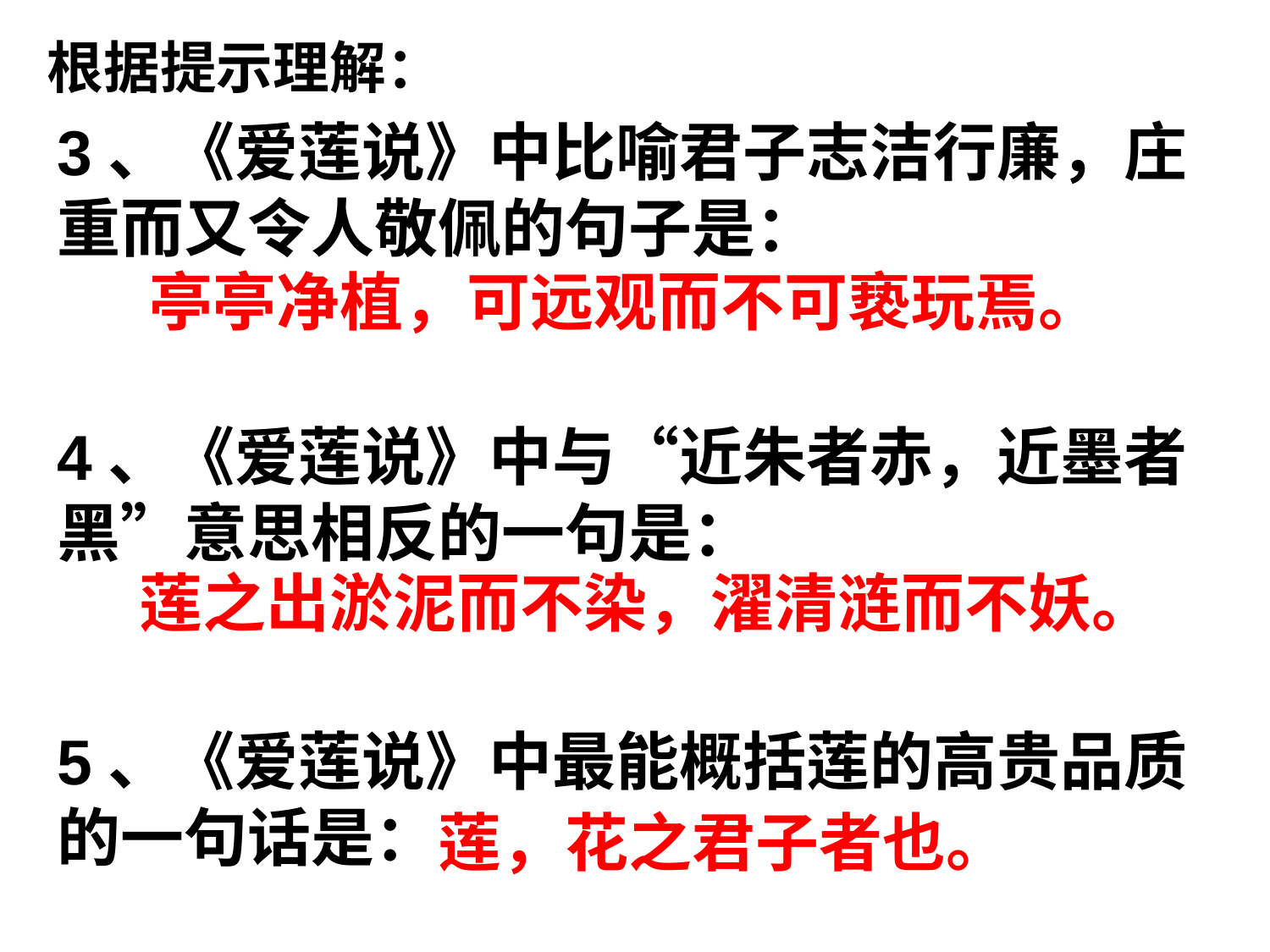

根据提示理解：
3、《爱莲说》中比喻君子志洁行廉，庄重而又令人敬佩的句子是：

4、《爱莲说》中与“近朱者赤，近墨者黑”意思相反的一句是：

5、《爱莲说》中最能概括莲的高贵品质的一句话是：
亭亭净植，可远观而不可亵玩焉。
莲之出淤泥而不染，濯清涟而不妖。
莲，花之君子者也。